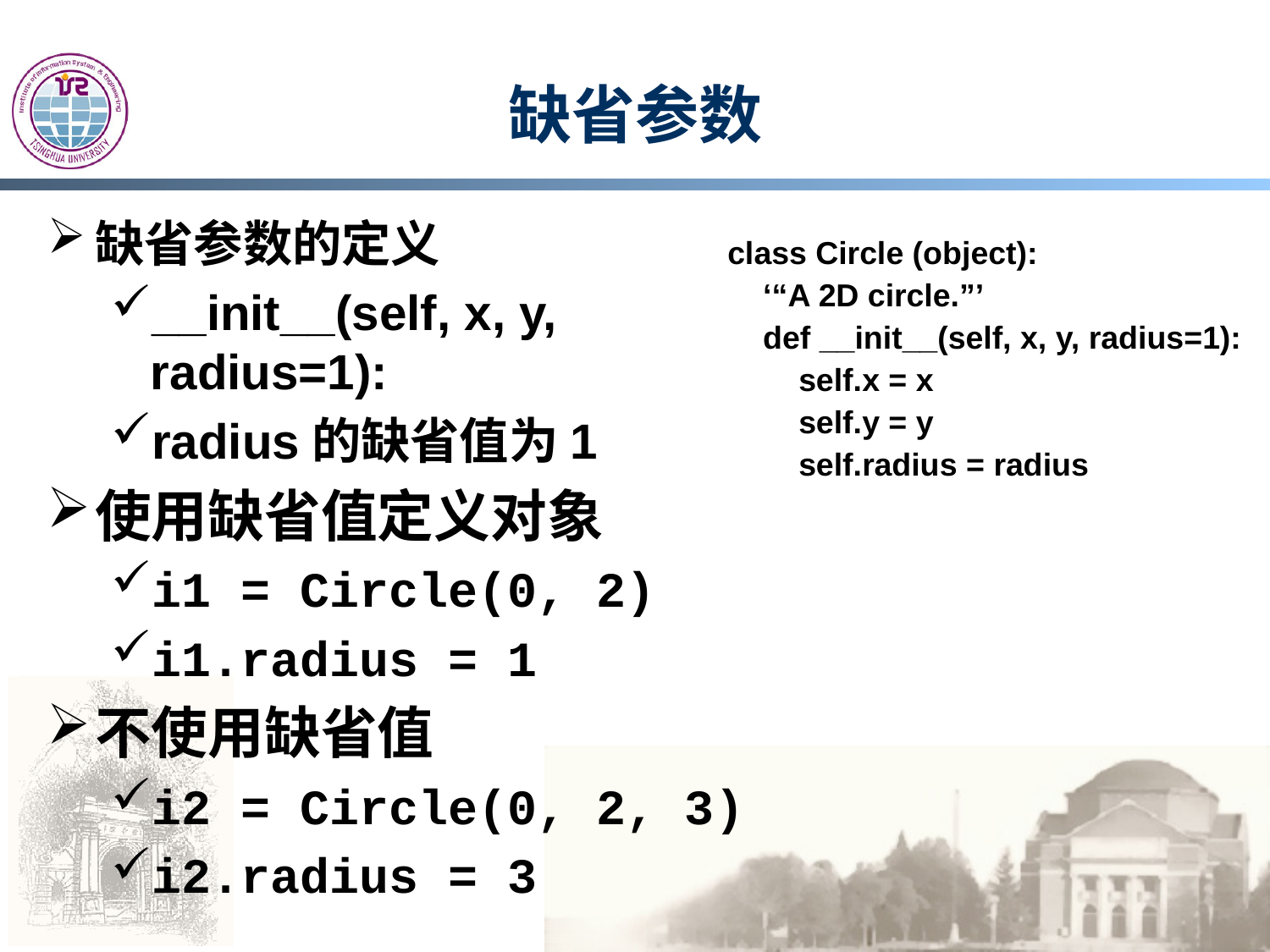

# 缺省参数
缺省参数的定义
__init__(self, x, y, radius=1):
radius的缺省值为1
使用缺省值定义对象
i1 = Circle(0, 2)
i1.radius = 1
不使用缺省值
i2 = Circle(0, 2, 3)
i2.radius = 3
class Circle (object):
    ‘“A 2D circle.”’
    def __init__(self, x, y, radius=1):
        self.x = x
        self.y = y
        self.radius = radius